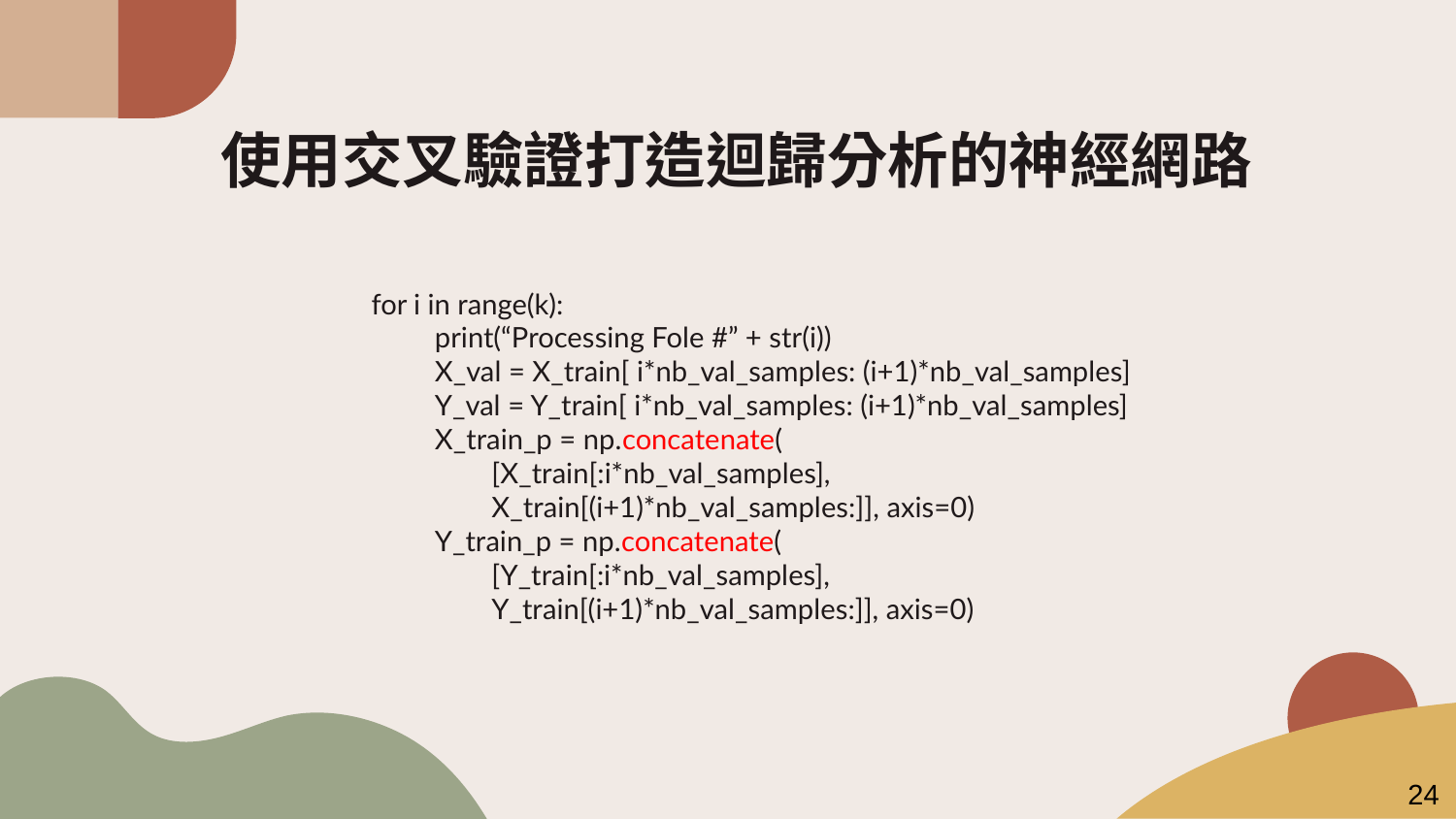

# 使用交叉驗證打造迴歸分析的神經網路
for i in range(k):
　　print(“Processing Fole #” + str(i))
　　X_val = X_train[ i*nb_val_samples: (i+1)*nb_val_samples]
　　Y_val = Y_train[ i*nb_val_samples: (i+1)*nb_val_samples]
　　X_train_p = np.concatenate(
　　　　[X_train[:i*nb_val_samples],
　　　　X_train[(i+1)*nb_val_samples:]], axis=0)
　　Y_train_p = np.concatenate(
　　　　[Y_train[:i*nb_val_samples],
　　　　Y_train[(i+1)*nb_val_samples:]], axis=0)

24